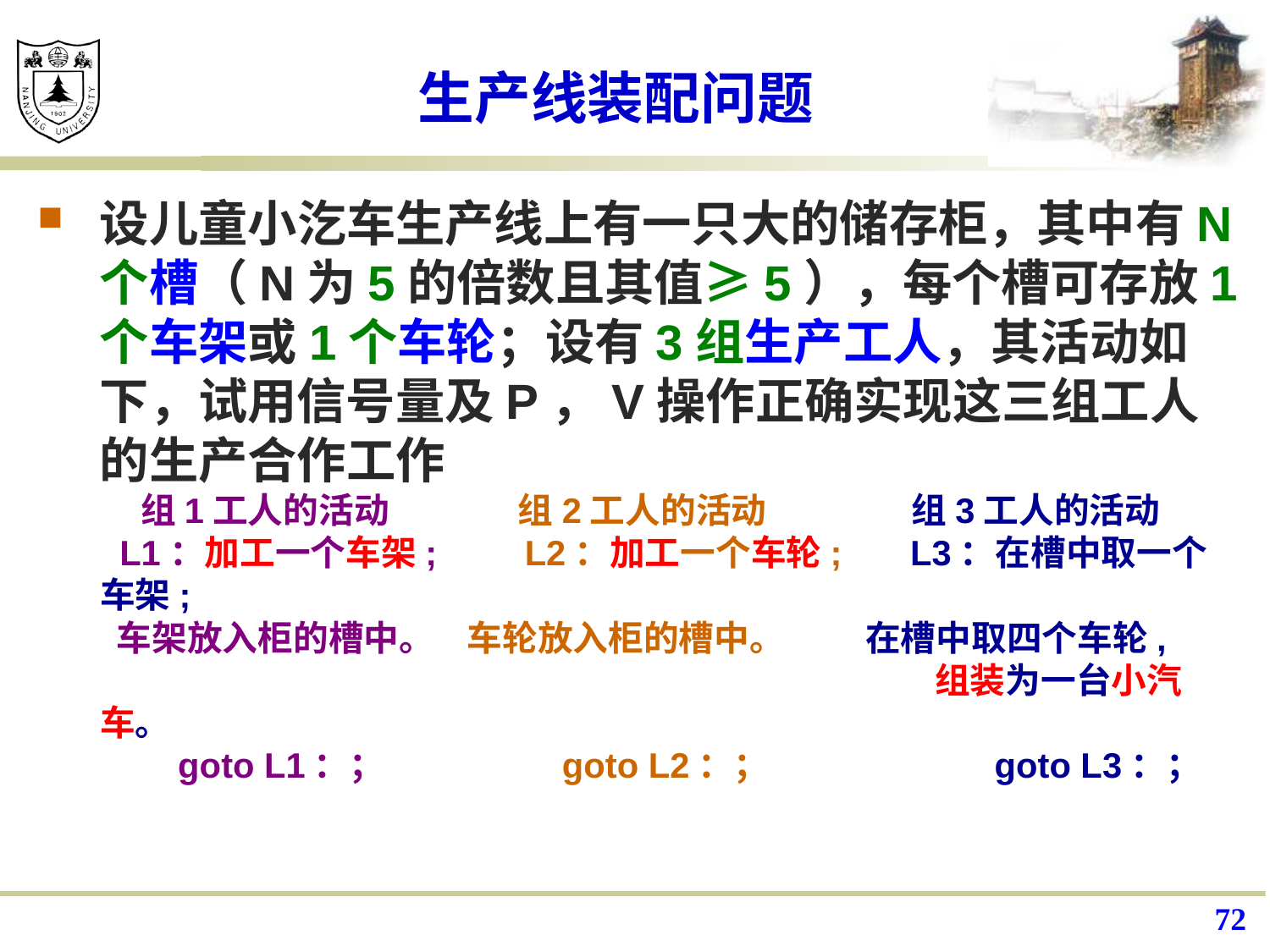

# 生产线装配问题
设儿童小汔车生产线上有一只大的储存柜，其中有N个槽（N为5的倍数且其值≥5），每个槽可存放1个车架或1个车轮；设有3组生产工人，其活动如下，试用信号量及P，V操作正确实现这三组工人的生产合作工作
    组1工人的活动                组2工人的活动                  组3工人的活动
  L1：加工一个车架;         L2：加工一个车轮;       L3：在槽中取一个车架;
 车架放入柜的槽中。    车轮放入柜的槽中。          在槽中取四个车轮,
						        组装为一台小汽车。
        goto L1：；                     goto L2：；                           goto L3：；
72